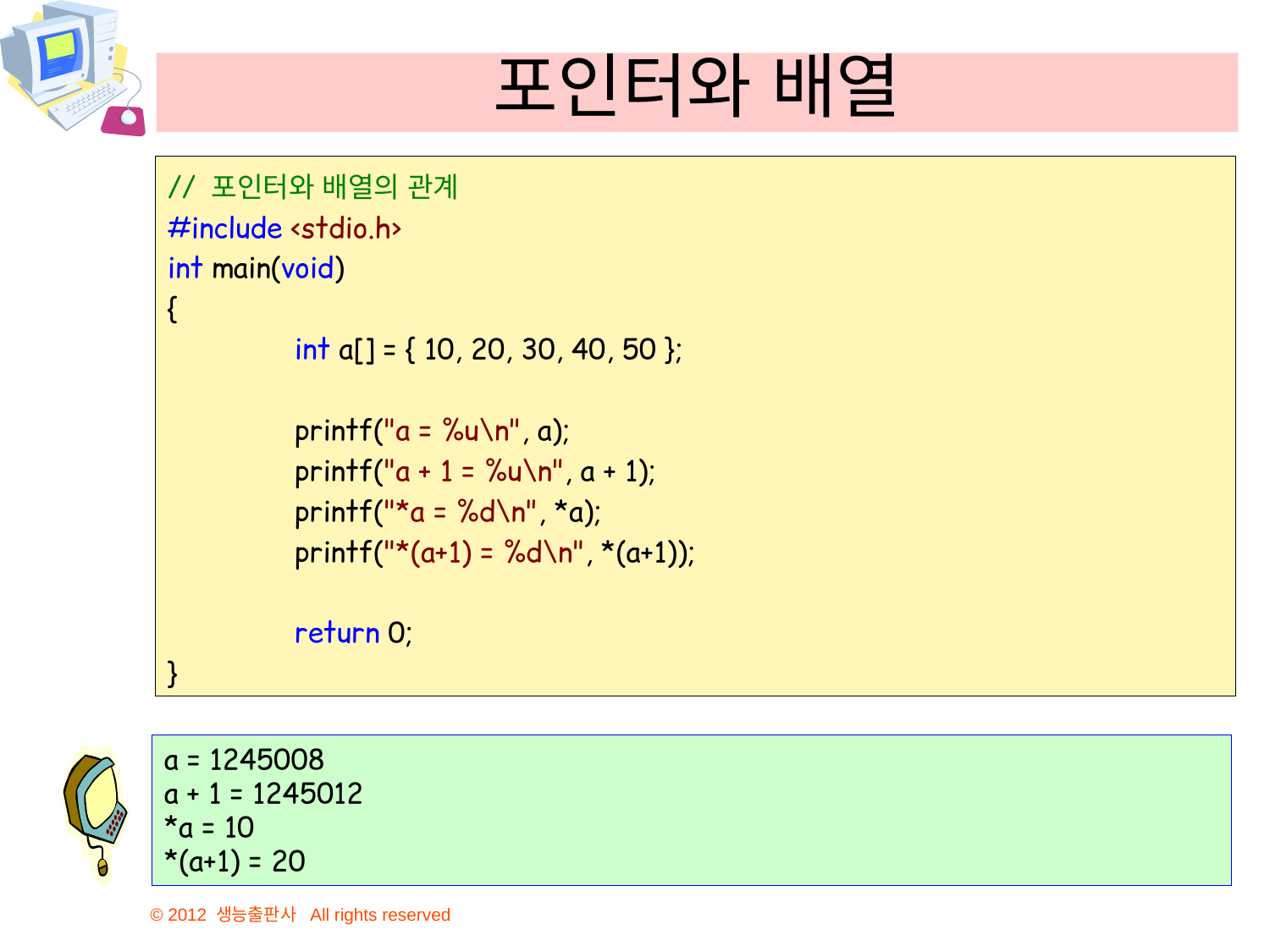

# 포인터와 배열
// 포인터와 배열의 관계
#include <stdio.h>
int main(void)
{
	int a[] = { 10, 20, 30, 40, 50 };

	printf("a = %u\n", a);
	printf("a + 1 = %u\n", a + 1);
	printf("*a = %d\n", *a);
	printf("*(a+1) = %d\n", *(a+1));

	return 0;
}

a = 1245008
a + 1 = 1245012
*a = 10
*(a+1) = 20